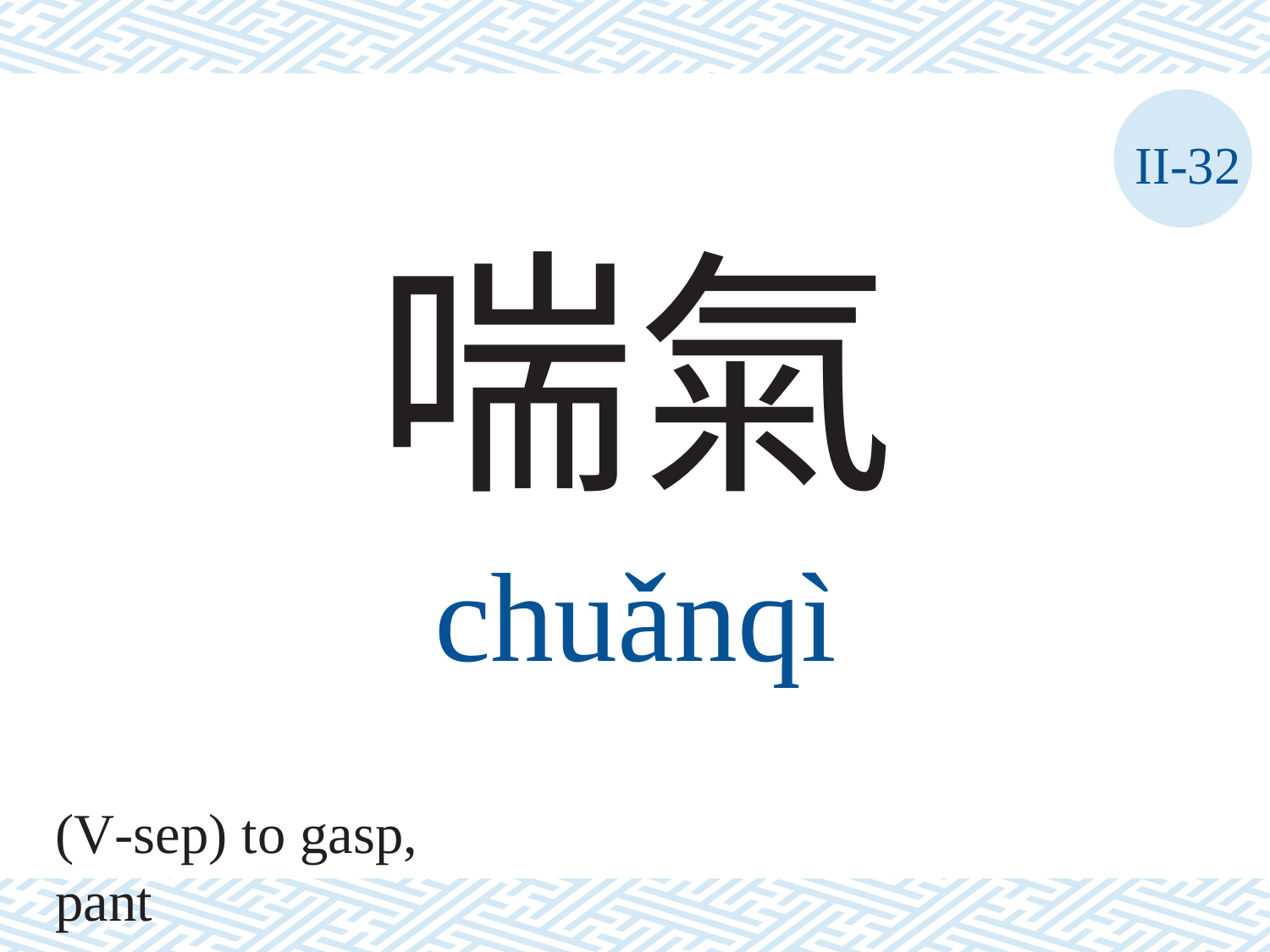

II-32
喘氣
chuǎnqì
(V-sep) to gasp, pant